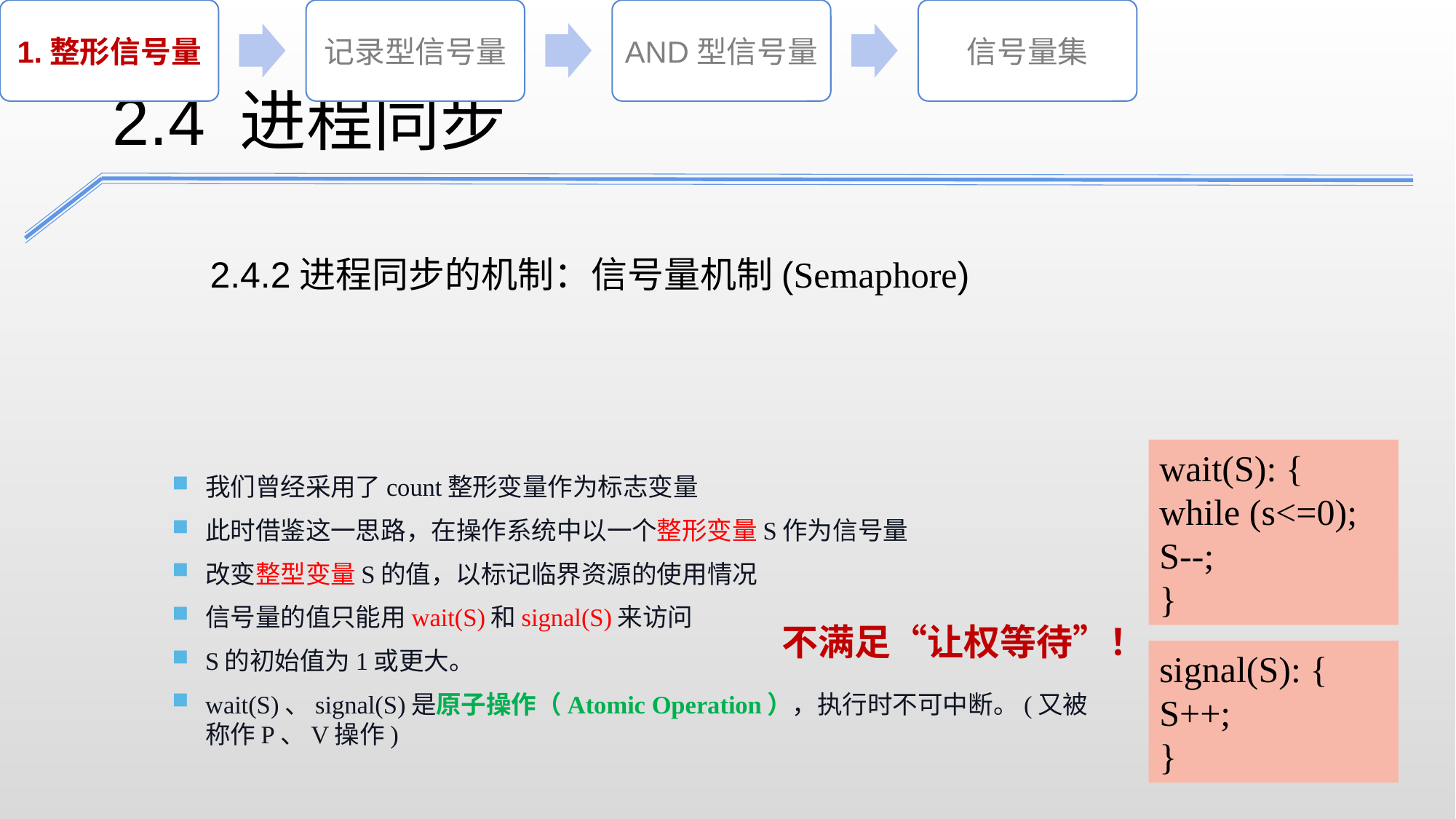

2.4 进程同步
2.4.2进程同步的机制：信号量机制(Semaphore)
1.整形信号量

记录型信号量

AND型信号量

信号量集
wait(S): {
while (s<=0);
S--;
}
我们曾经采用了count整形变量作为标志变量
此时借鉴这一思路，在操作系统中以一个整形变量S作为信号量
改变整型变量S的值，以标记临界资源的使用情况
信号量的值只能用wait(S)和signal(S)来访问
S的初始值为1或更大。
wait(S)、signal(S)是原子操作（Atomic Operation），执行时不可中断。(又被称作P、V操作)
不满足“让权等待”！
signal(S): {
S++;
}